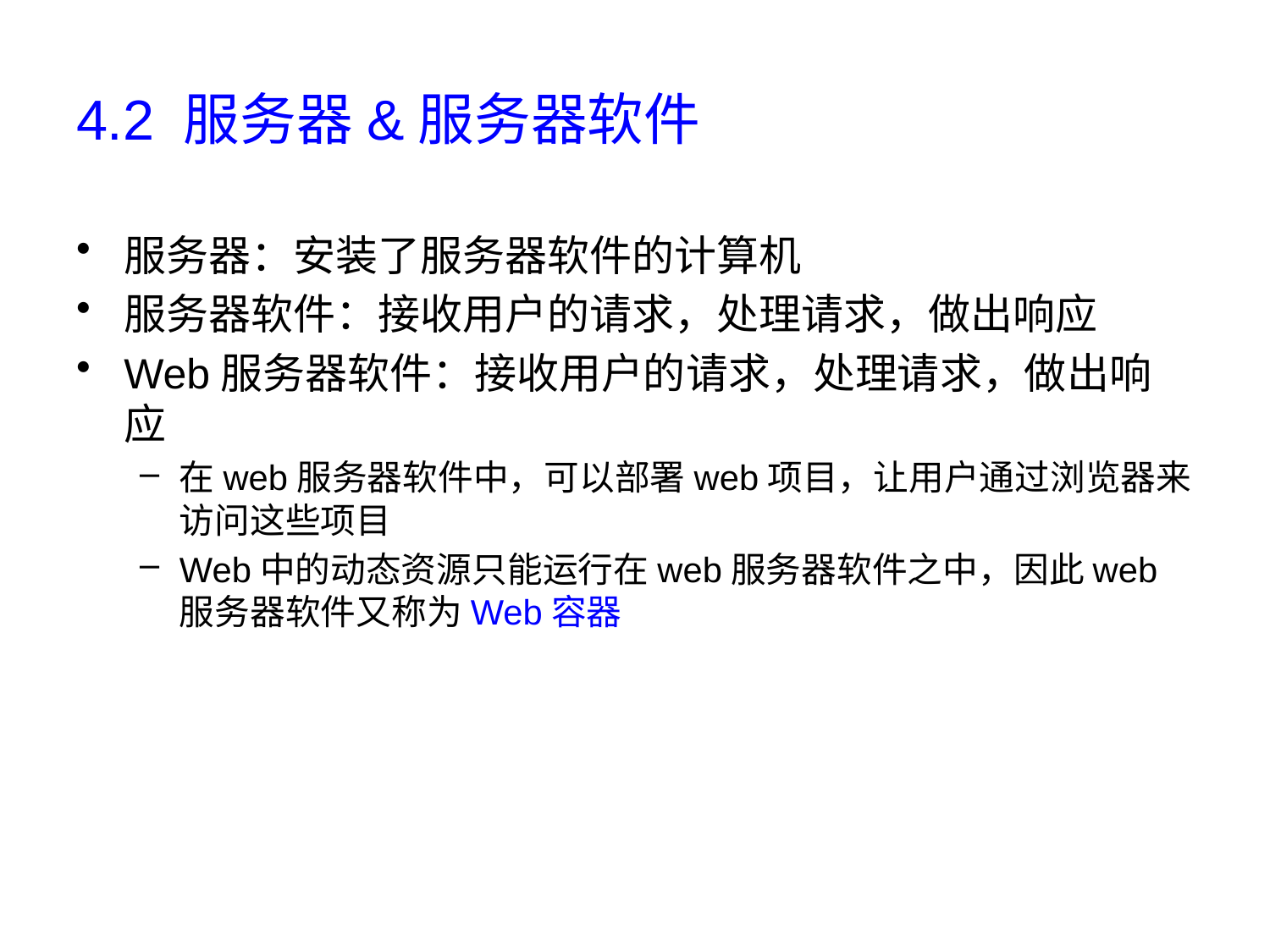

# 4.2 服务器&服务器软件
服务器：安装了服务器软件的计算机
服务器软件：接收用户的请求，处理请求，做出响应
Web服务器软件：接收用户的请求，处理请求，做出响应
在web服务器软件中，可以部署web项目，让用户通过浏览器来访问这些项目
Web中的动态资源只能运行在web服务器软件之中，因此web服务器软件又称为Web容器